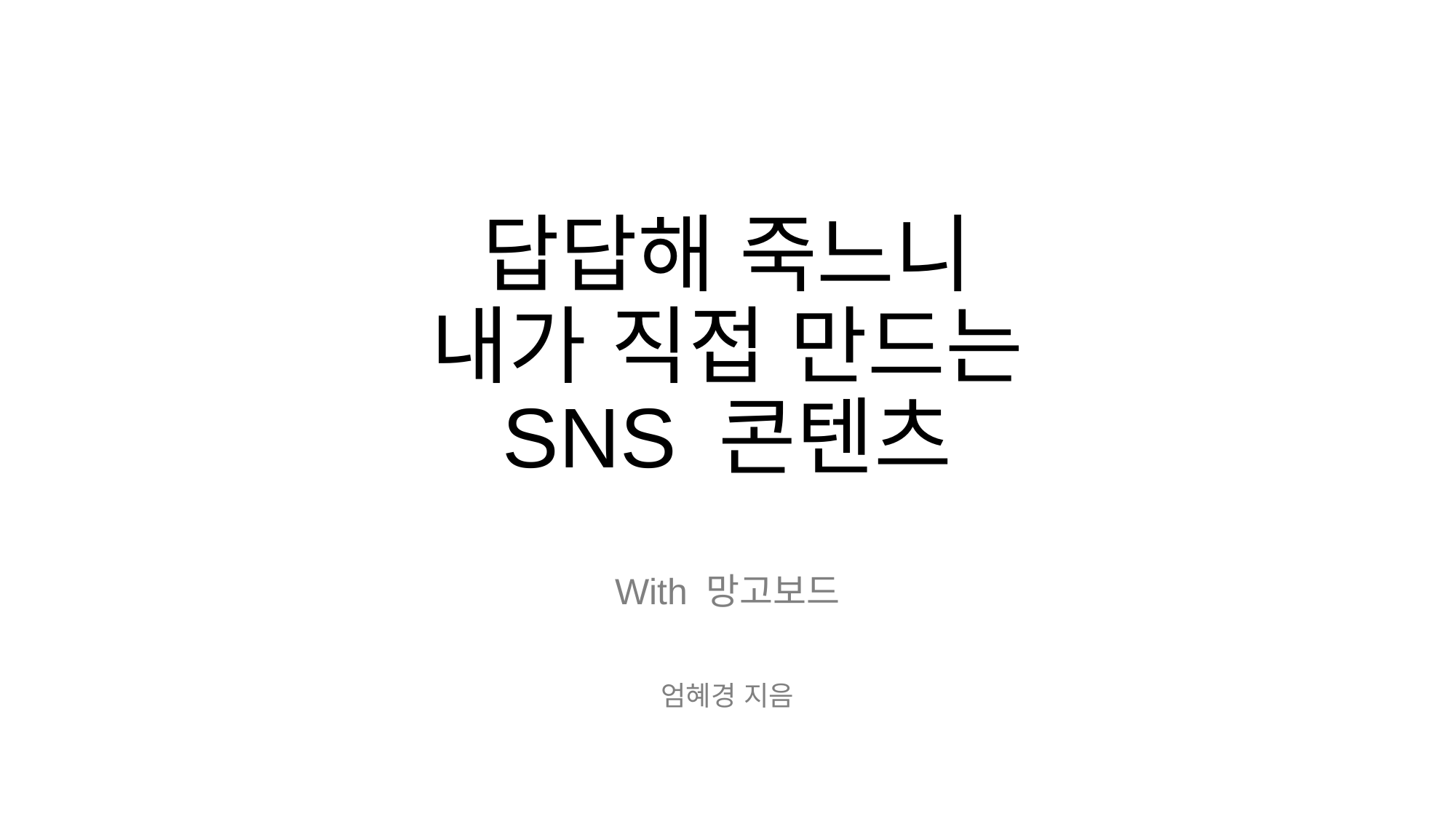

# 답답해 죽느니 내가 직접 만드는 SNS 콘텐츠
With 망고보드

엄혜경 지음